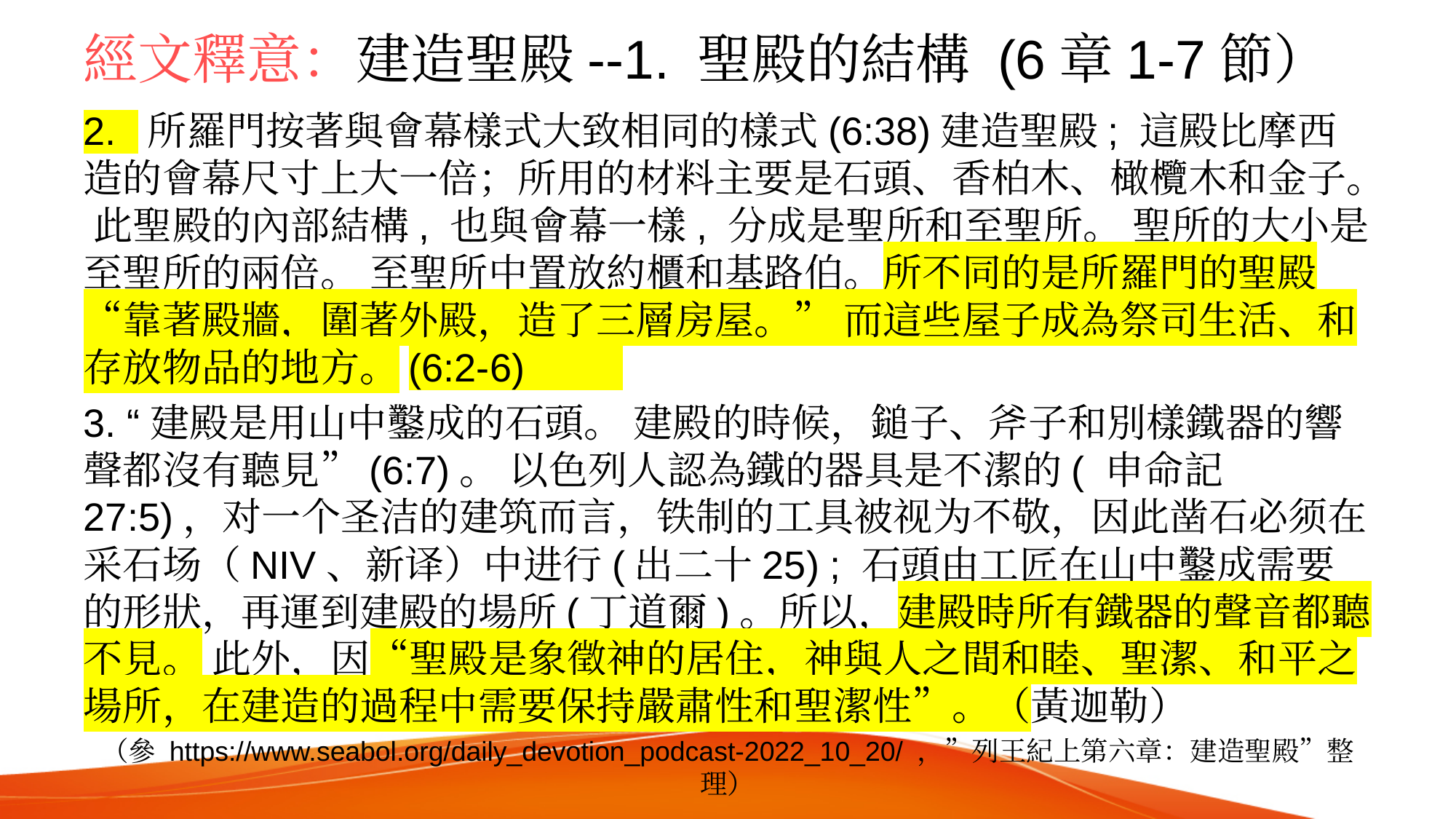

# 經文釋意：建造聖殿--1. 聖殿的結構 (6章1-7節）
2.  所羅門按著與會幕樣式大致相同的樣式(6:38)建造聖殿; 這殿比摩西造的會幕尺寸上大一倍；所用的材料主要是石頭、香柏木、橄欖木和金子。 此聖殿的內部結構, 也與會幕一樣, 分成是聖所和至聖所。 聖所的大小是至聖所的兩倍。 至聖所中置放約櫃和基路伯。所不同的是所羅門的聖殿 “靠著殿牆，圍著外殿，造了三層房屋。” 而這些屋子成為祭司生活、和存放物品的地方。(6:2-6)
3. “建殿是用山中鑿成的石頭。 建殿的時候，鎚子、斧子和別樣鐵器的響聲都沒有聽見”(6:7)。 以色列人認為鐵的器具是不潔的( 申命記27:5)，对一个圣洁的建筑而言，铁制的工具被视为不敬，因此凿石必须在采石场（NIV、新译）中进行(出二十25) ; 石頭由工匠在山中鑿成需要的形狀，再運到建殿的場所(丁道爾)。所以，建殿時所有鐵器的聲音都聽不見。 此外，因“聖殿是象徵神的居住，神與人之間和睦、聖潔、和平之場所，在建造的過程中需要保持嚴肅性和聖潔性”。（黃迦勒）
（參 https://www.seabol.org/daily_devotion_podcast-2022_10_20/ ，”列王紀上第六章：建造聖殿”整理）